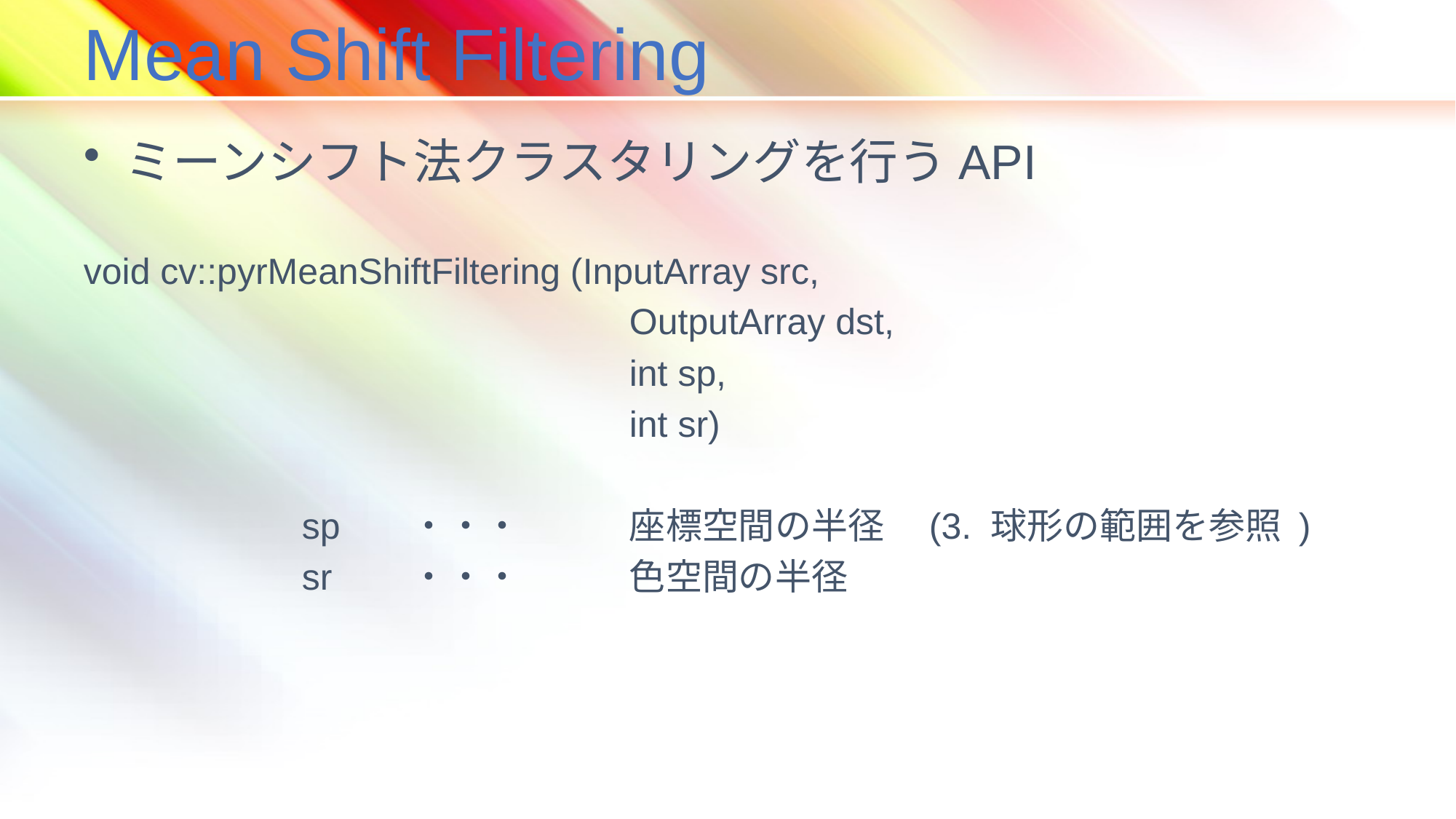

# Mean Shift Filtering
ミーンシフト法クラスタリングを行うAPI

void cv::pyrMeanShiftFiltering (InputArray src,
					OutputArray dst,
					int sp,
					int sr)

		sp 	・・・	座標空間の半径　(3. 球形の範囲を参照 )
		sr	・・・	色空間の半径